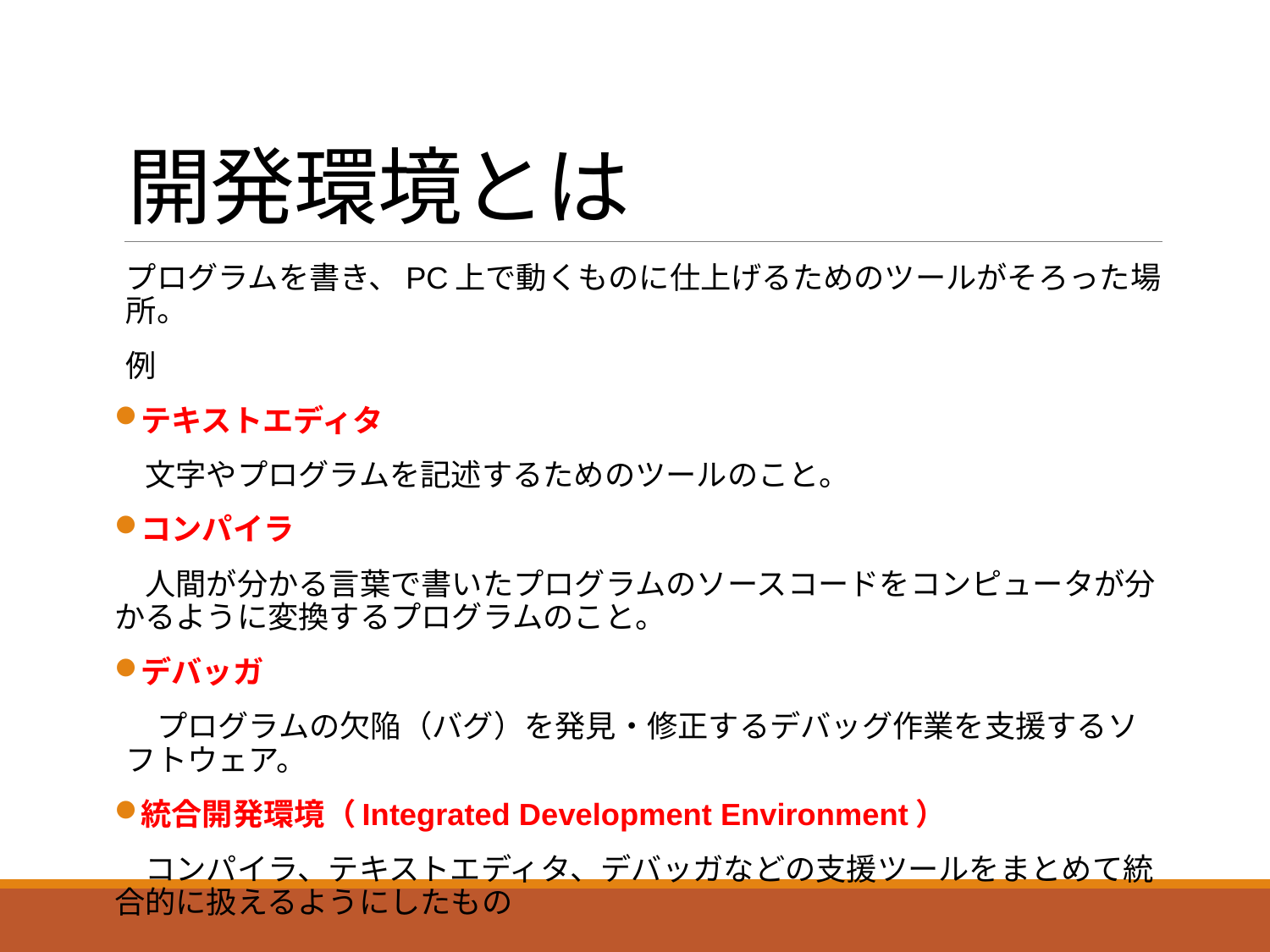

# 開発環境とは
プログラムを書き、PC上で動くものに仕上げるためのツールがそろった場所。
例
テキストエディタ
　文字やプログラムを記述するためのツールのこと。
コンパイラ
　人間が分かる言葉で書いたプログラムのソースコードをコンピュータが分かるように変換するプログラムのこと。
デバッガ
　プログラムの欠陥（バグ）を発見・修正するデバッグ作業を支援するソフトウェア。
統合開発環境（Integrated Development Environment）
　コンパイラ、テキストエディタ、デバッガなどの支援ツールをまとめて統合的に扱えるようにしたもの